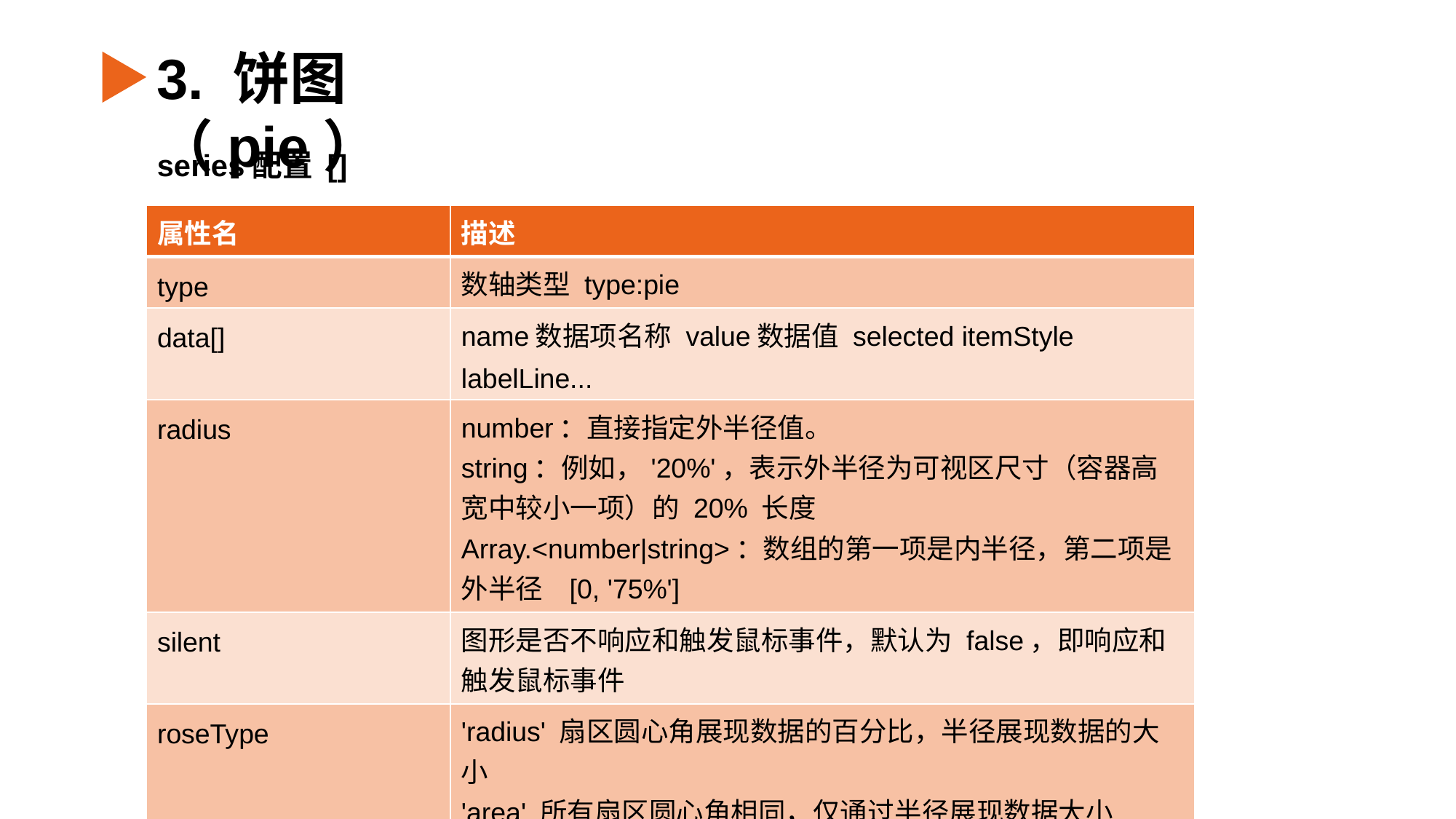

3. 饼图（pie）

series配置 []
| 属性名 | 描述 |
| --- | --- |
| type | 数轴类型 type:pie |
| data[] | name数据项名称 value数据值 selected itemStyle labelLine... |
| radius | number：直接指定外半径值。 string：例如，'20%'，表示外半径为可视区尺寸（容器高宽中较小一项）的 20% 长度 Array.<number|string>：数组的第一项是内半径，第二项是外半径 [0, '75%'] |
| silent | 图形是否不响应和触发鼠标事件，默认为 false，即响应和触发鼠标事件 |
| roseType | 'radius' 扇区圆心角展现数据的百分比，半径展现数据的大小 'area' 所有扇区圆心角相同，仅通过半径展现数据大小 |